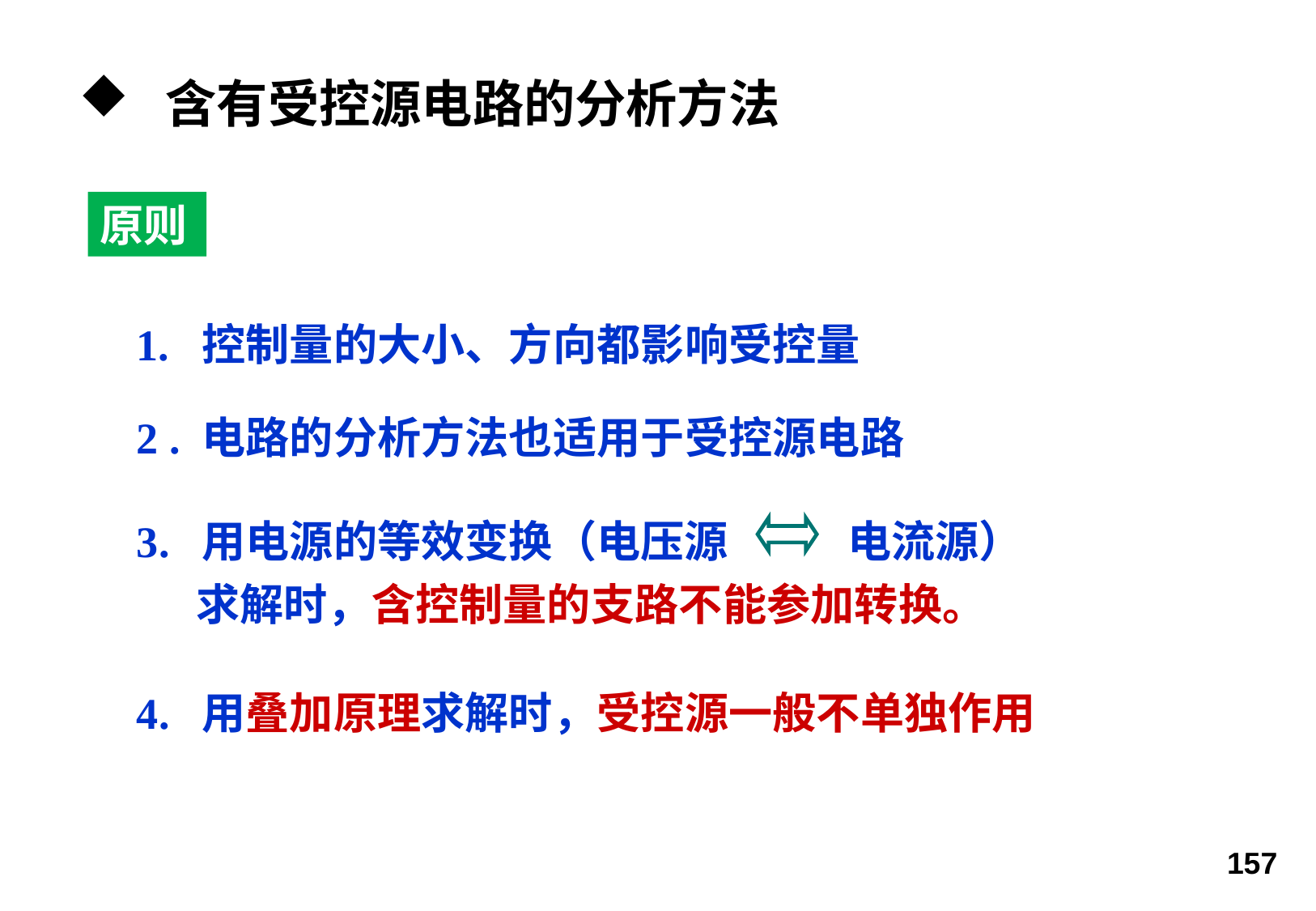

含有受控源电路的分析方法
原则
1.  控制量的大小、方向都影响受控量
2 . 电路的分析方法也适用于受控源电路
3.  用电源的等效变换（电压源            电流源）
      求解时，含控制量的支路不能参加转换。

4.  用叠加原理求解时，受控源一般不单独作用